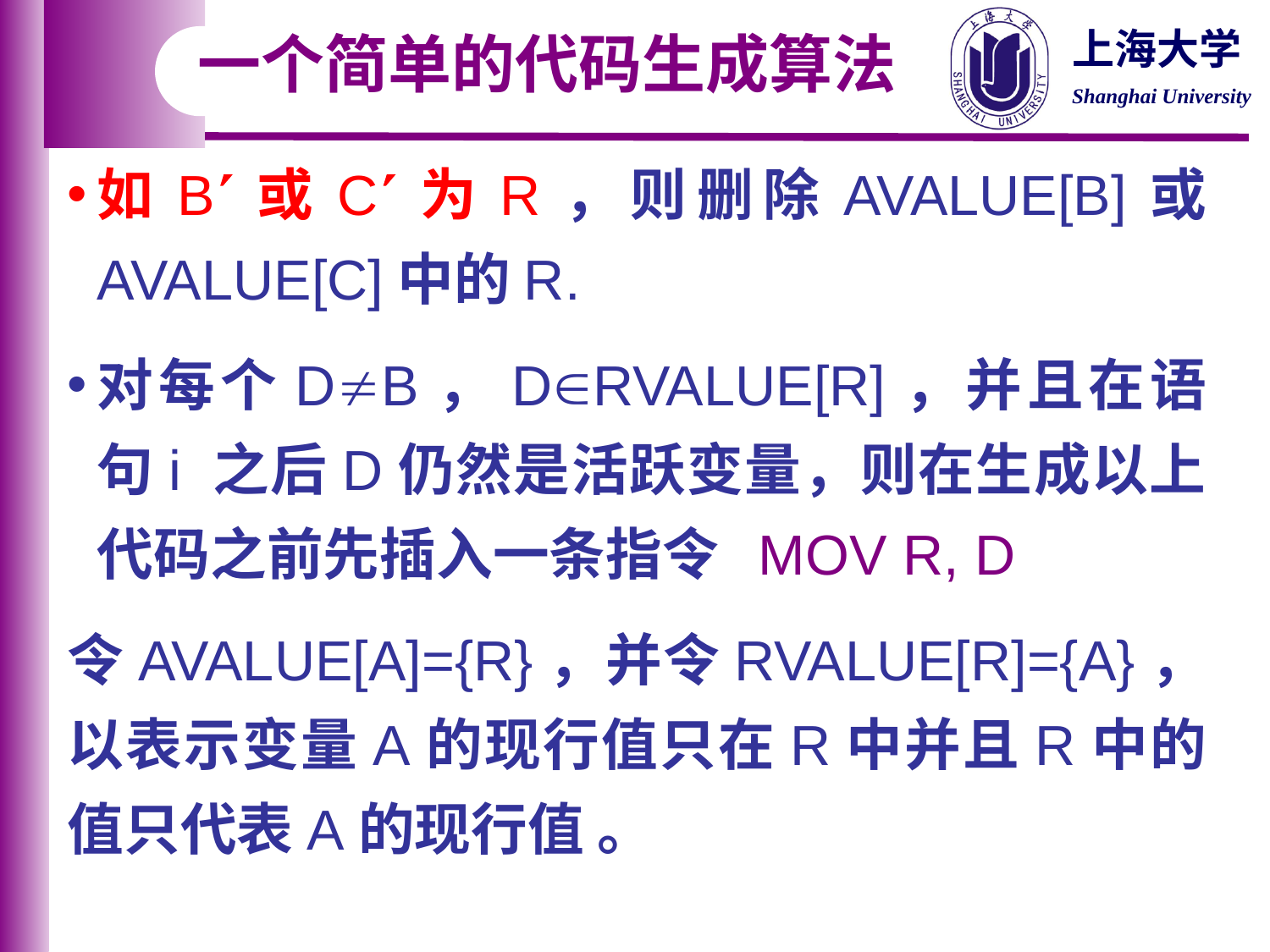

一个简单的代码生成算法
如B′或C′为R，则删除AVALUE[B]或 AVALUE[C]中的R.
对每个D≠B，D∈RVALUE[R]，并且在语句i 之后D仍然是活跃变量，则在生成以上代码之前先插入一条指令  MOV R, D
令AVALUE[A]={R}，并令RVALUE[R]={A}，以表示变量A的现行值只在R中并且R中的值只代表A的现行值 。